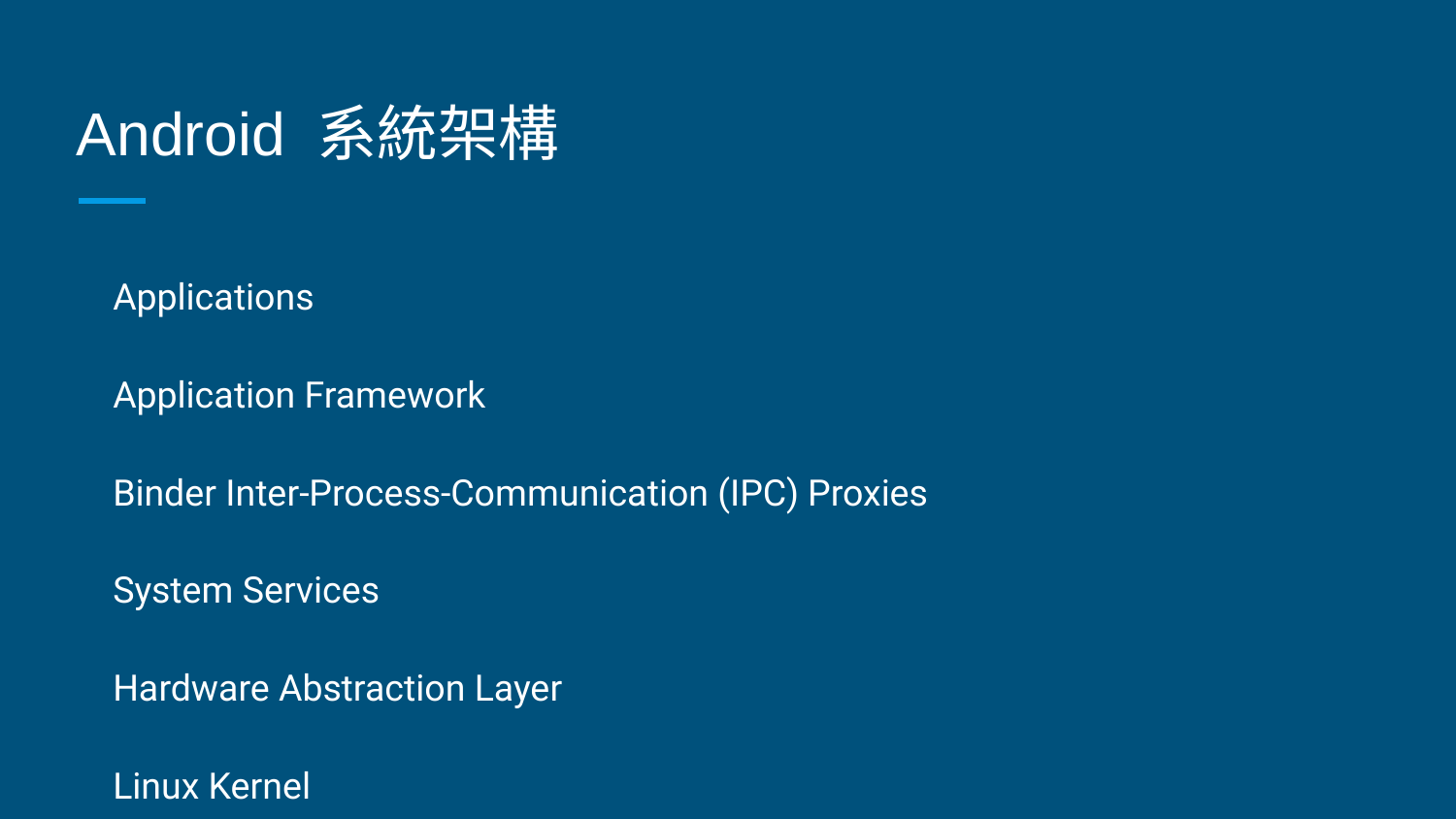

# Android 系統架構
Applications
Application Framework
Binder Inter-Process-Communication (IPC) Proxies
System Services
Hardware Abstraction Layer
Linux Kernel